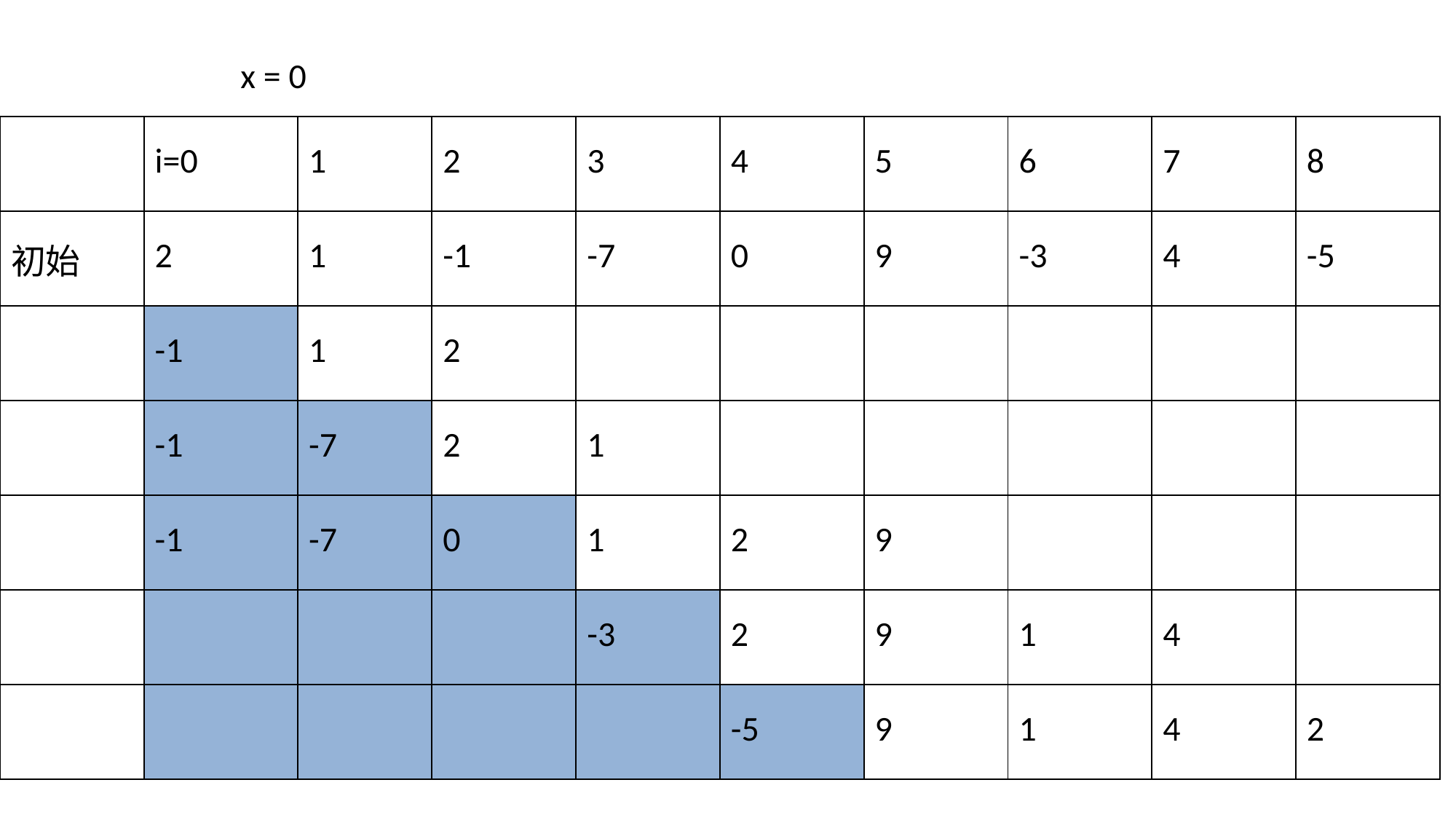

x = 0
|  | i=0 | 1 | 2 | 3 | 4 | 5 | 6 | 7 | 8 |
| --- | --- | --- | --- | --- | --- | --- | --- | --- | --- |
| 初始 | 2 | 1 | -1 | -7 | 0 | 9 | -3 | 4 | -5 |
|  | -1 | 1 | 2 |  |  |  |  |  |  |
|  | -1 | -7 | 2 | 1 |  |  |  |  |  |
|  | -1 | -7 | 0 | 1 | 2 | 9 |  |  |  |
|  |  |  |  | -3 | 2 | 9 | 1 | 4 |  |
|  |  |  |  |  | -5 | 9 | 1 | 4 | 2 |